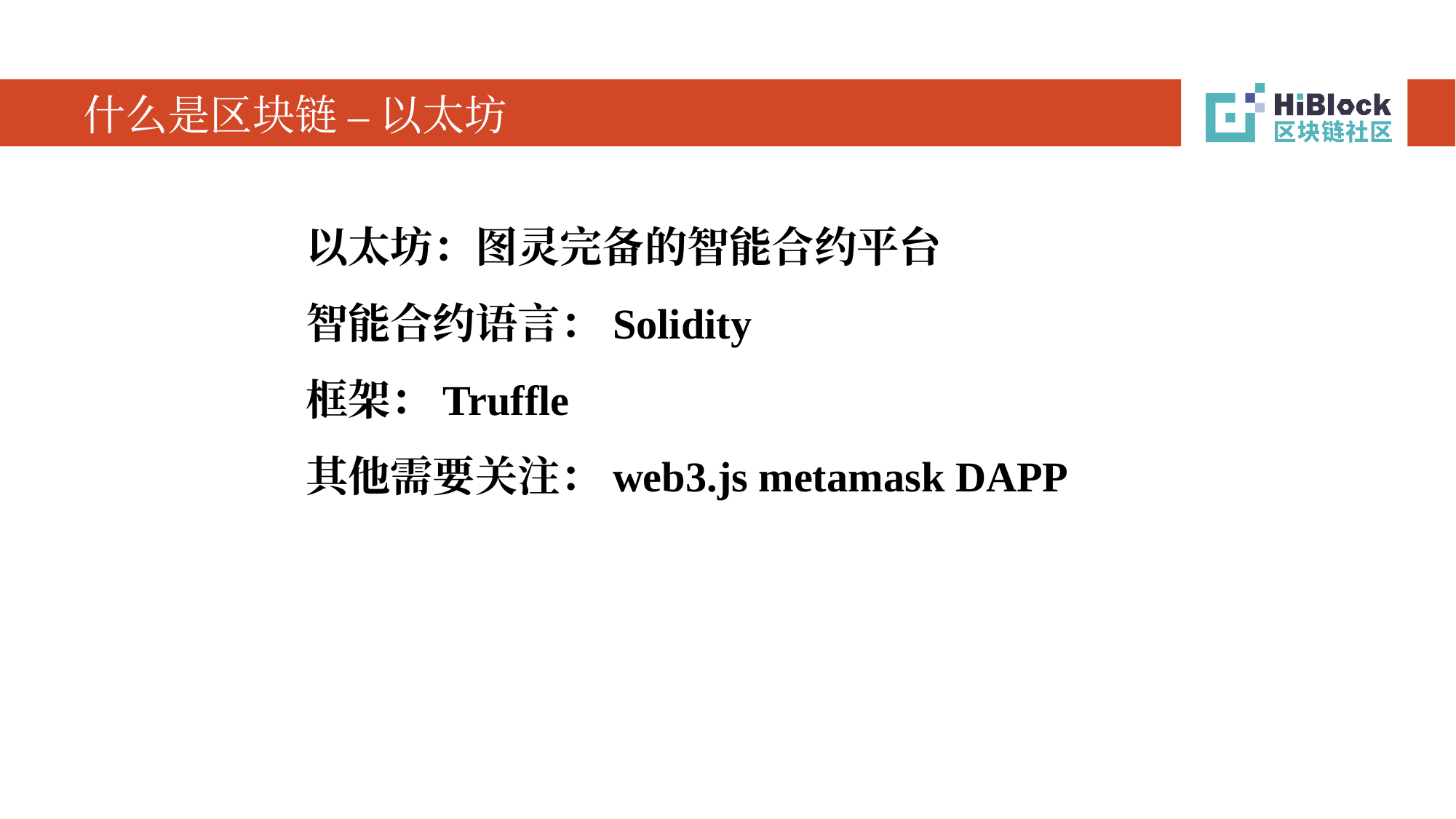

# 什么是区块链 – 以太坊
以太坊：图灵完备的智能合约平台
智能合约语言：Solidity
框架：Truffle
其他需要关注：web3.js metamask DAPP